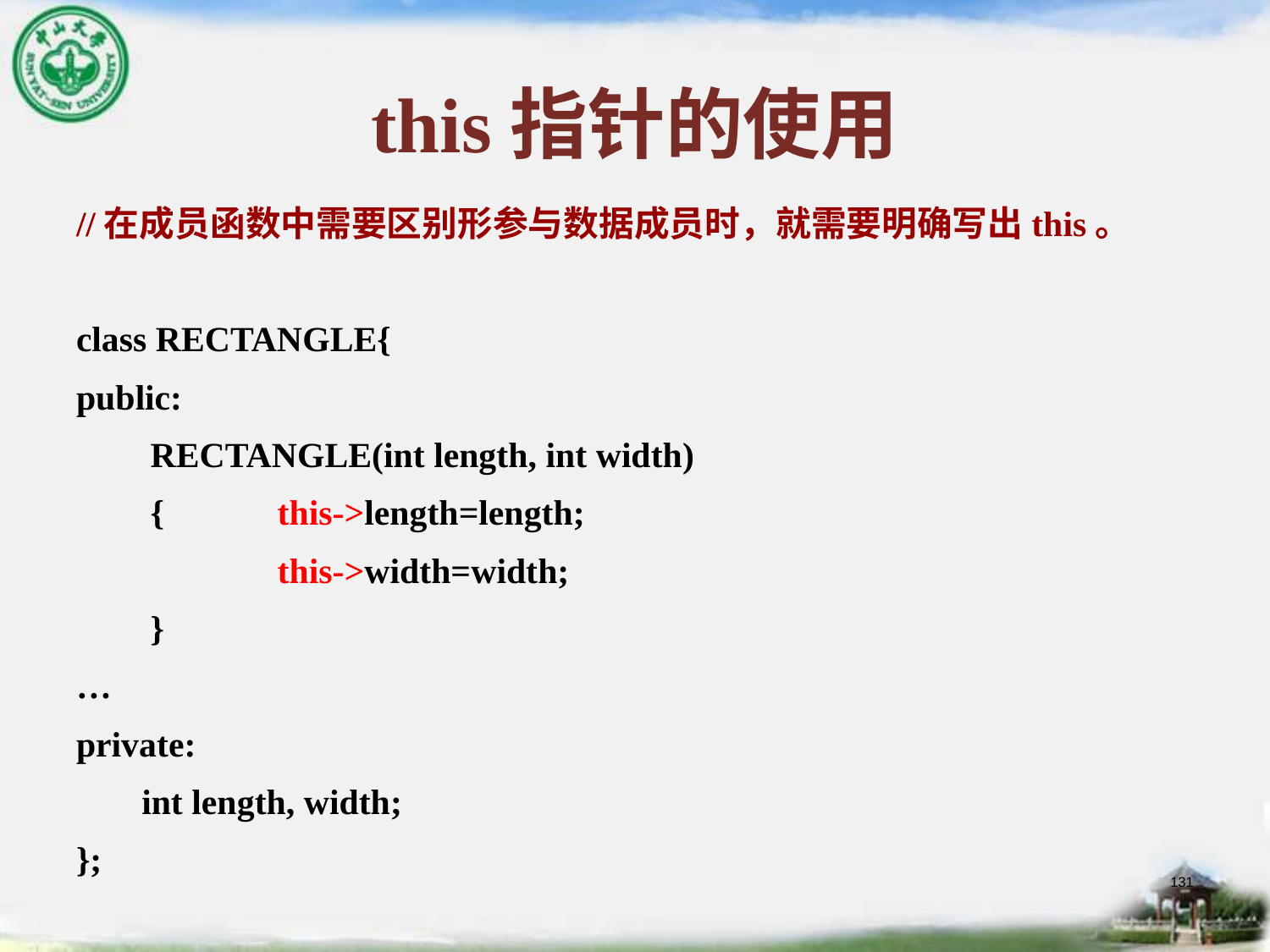

# this指针的使用
//在成员函数中需要区别形参与数据成员时，就需要明确写出this。

class RECTANGLE{
public:
	   RECTANGLE(int length, int width)
	   {	   this->length=length;
		   this->width=width;
	   }
…
private:
	  int length, width;
};
131